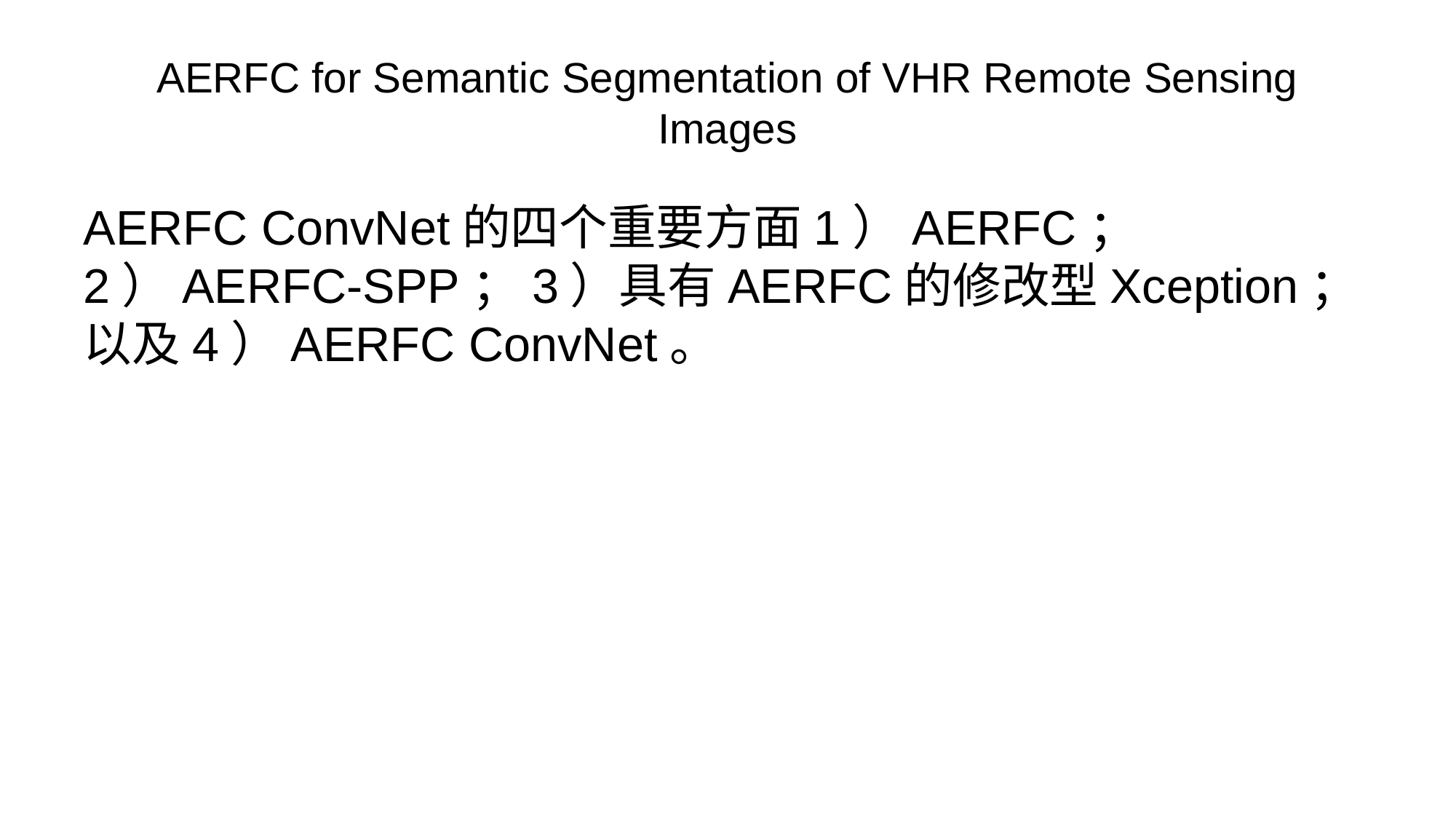

# AERFC for Semantic Segmentation of VHR Remote Sensing Images
AERFC ConvNet的四个重要方面1）AERFC；2）AERFC-SPP；3）具有AERFC的修改型Xception；以及4）AERFC ConvNet。